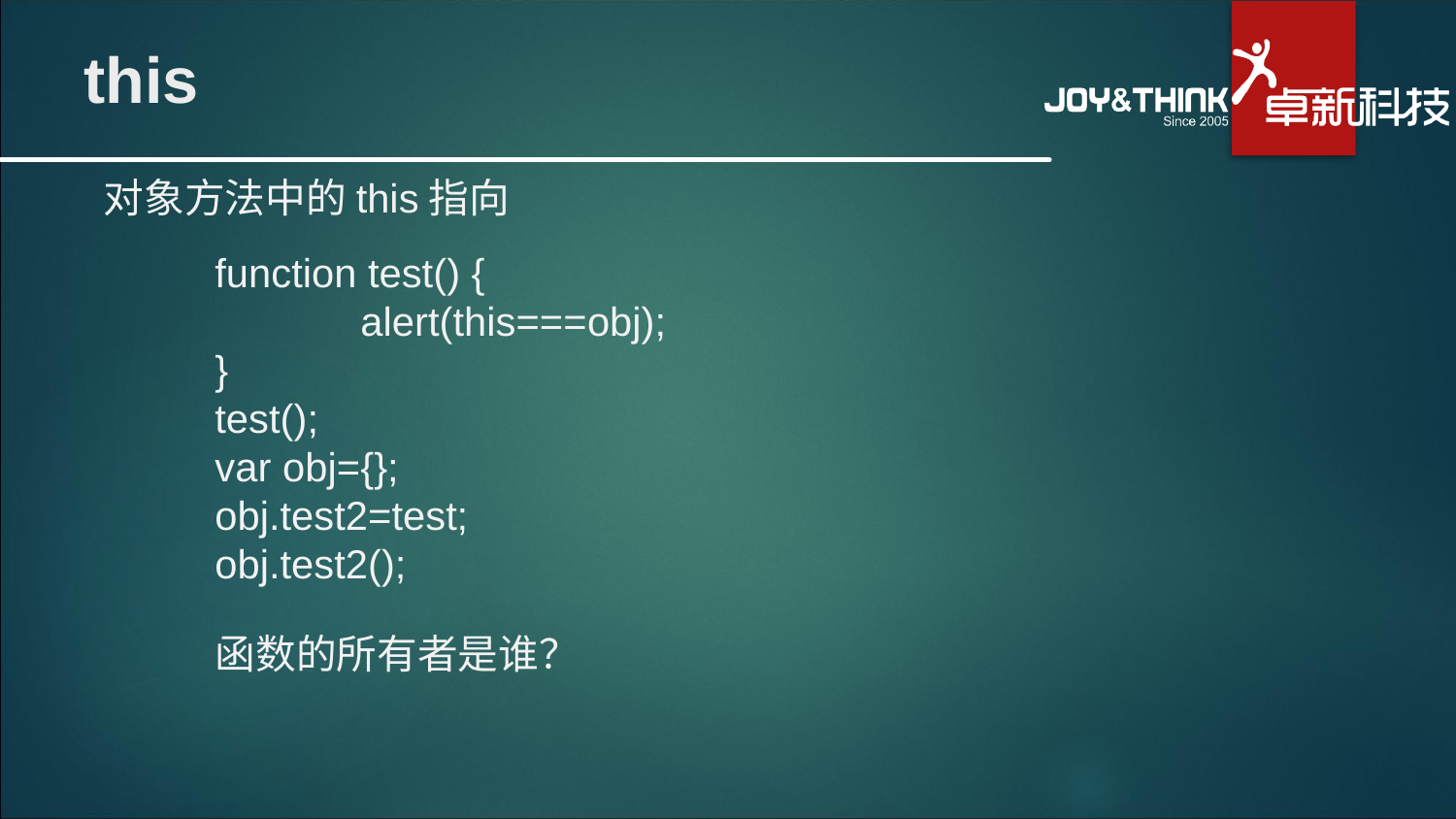

# this
对象方法中的this指向
function test() {
	alert(this===obj);
}
test();
var obj={};
obj.test2=test;
obj.test2();
函数的所有者是谁？